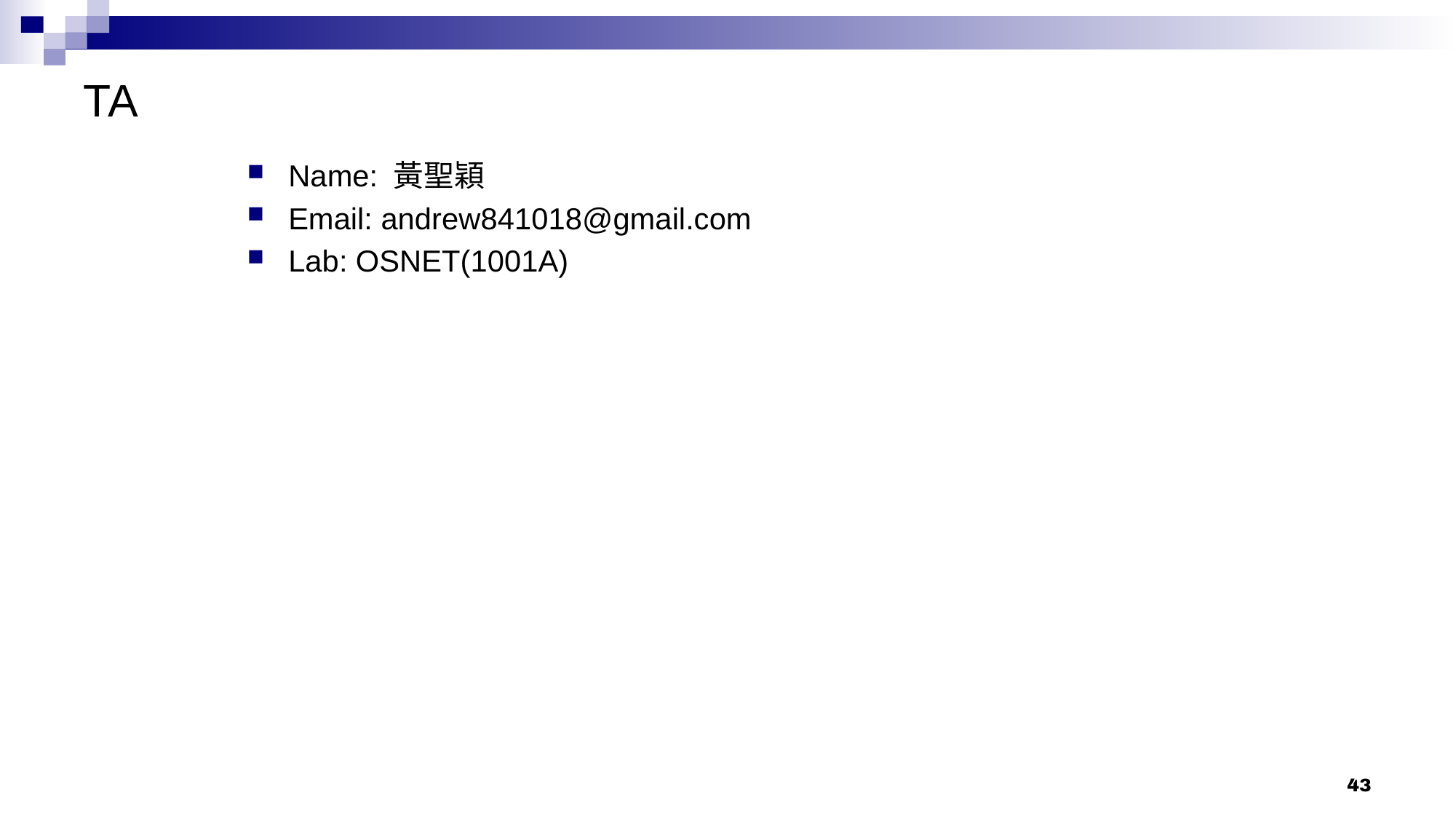

# TA
Name: 黃聖穎
Email: andrew841018@gmail.com
Lab: OSNET(1001A)
43